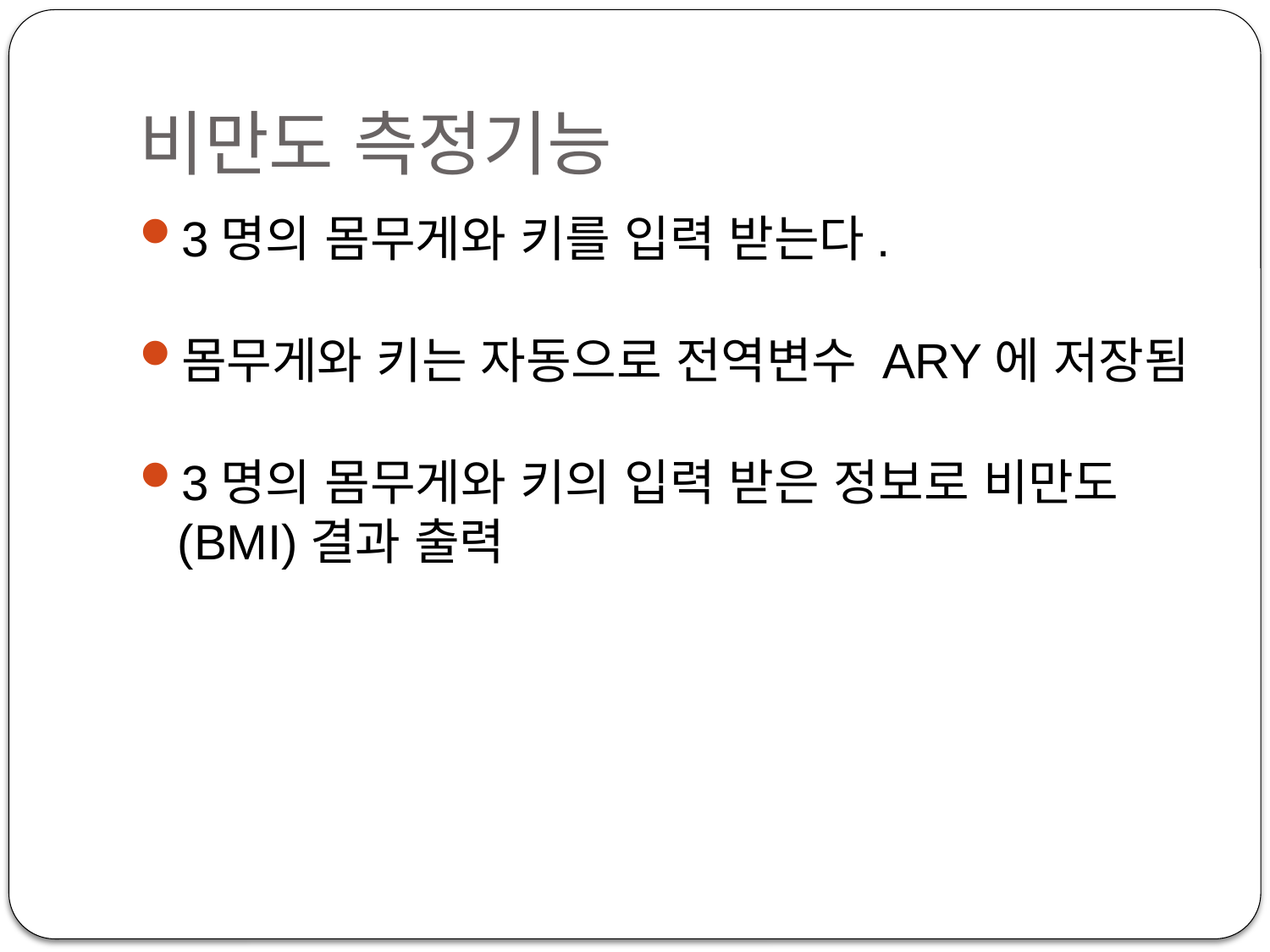

# 비만도 측정기능
3명의 몸무게와 키를 입력 받는다.

몸무게와 키는 자동으로 전역변수 ARY에 저장됨

3명의 몸무게와 키의 입력 받은 정보로 비만도(BMI)결과 출력